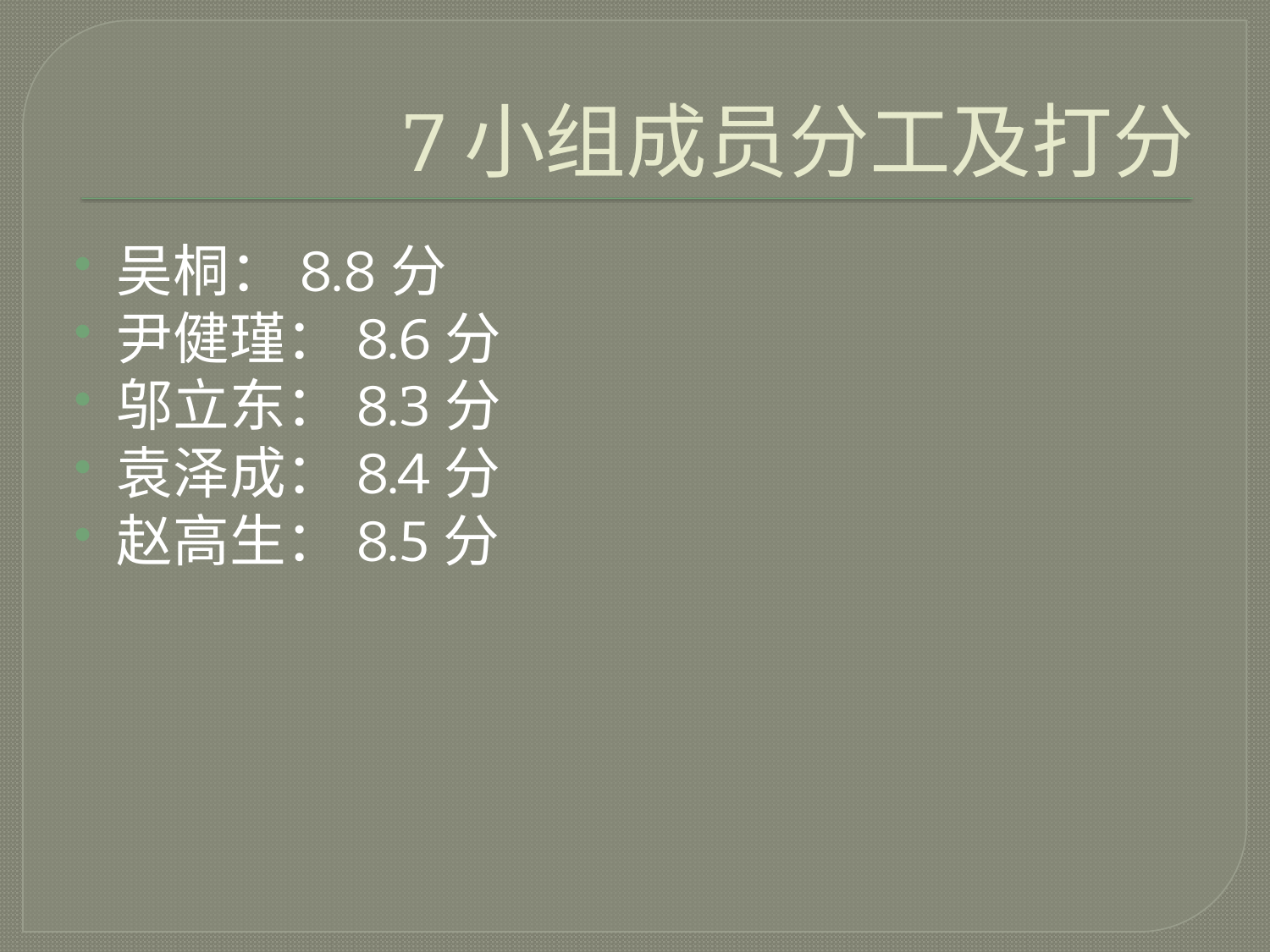

# 7小组成员分工及打分
吴桐：8.8分
尹健瑾：8.6分
邬立东：8.3分
袁泽成：8.4分
赵高生：8.5分